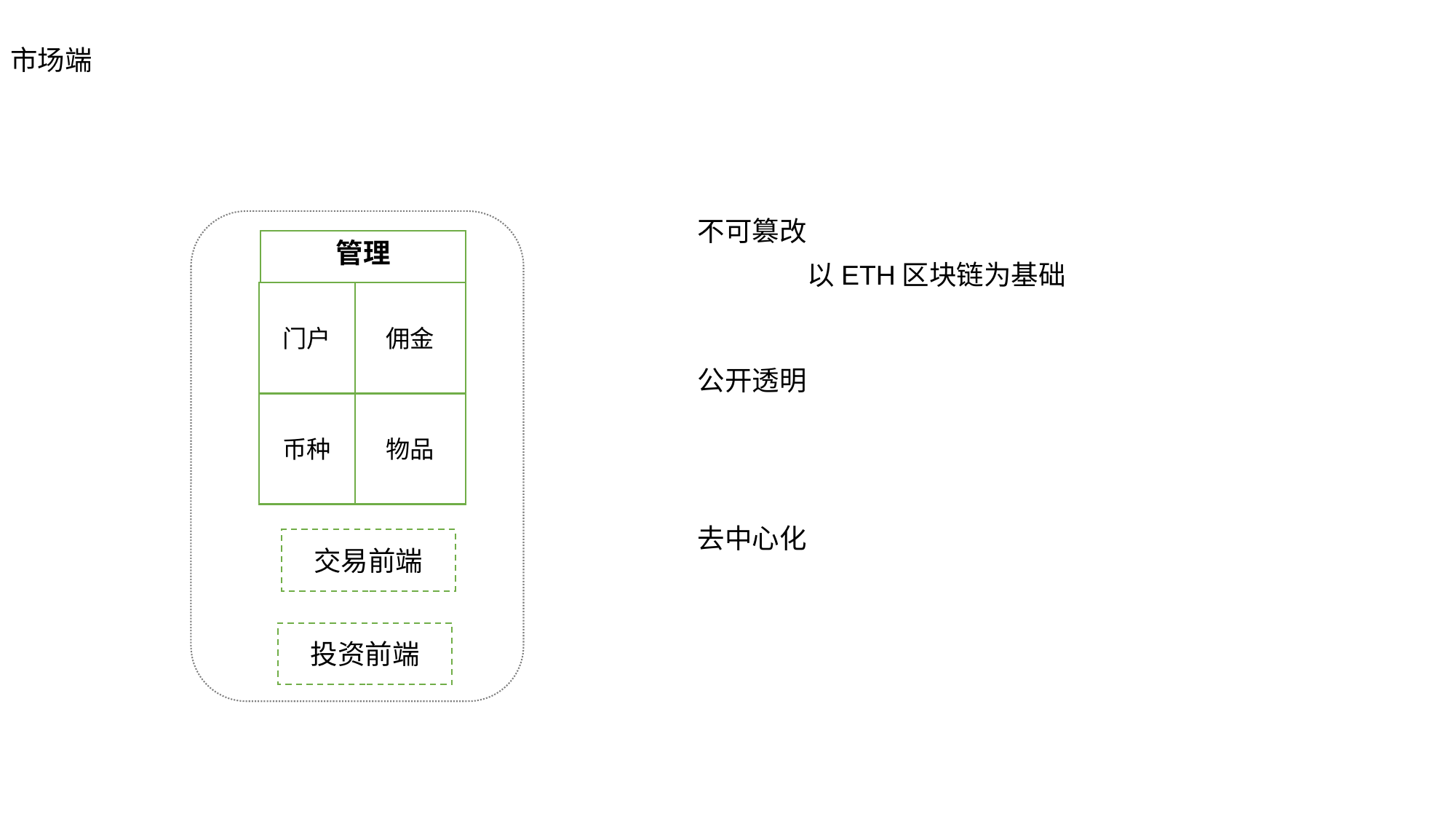

市场端
不可篡改

管理
以ETH区块链为基础
门户
佣金
公开透明
物品
币种
去中心化
交易前端
投资前端